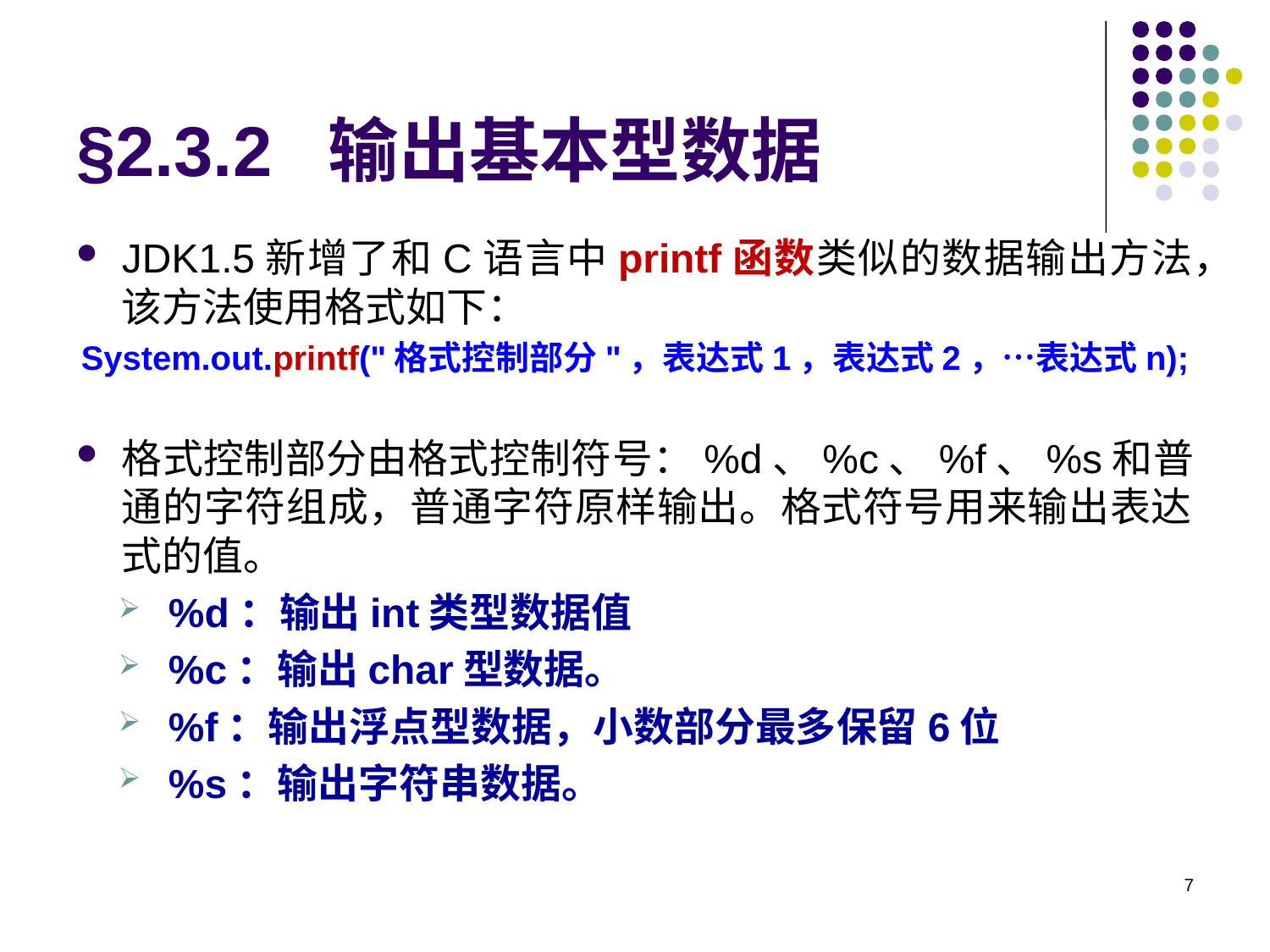

# §2.3.2  输出基本型数据
JDK1.5新增了和C语言中printf函数类似的数据输出方法，该方法使用格式如下：
System.out.printf("格式控制部分"，表达式1，表达式2，…表达式n);

格式控制部分由格式控制符号：%d、%c、%f、%s和普通的字符组成，普通字符原样输出。格式符号用来输出表达式的值。
%d：输出int类型数据值
%c：输出char型数据。
%f：输出浮点型数据，小数部分最多保留6位
%s：输出字符串数据。

7